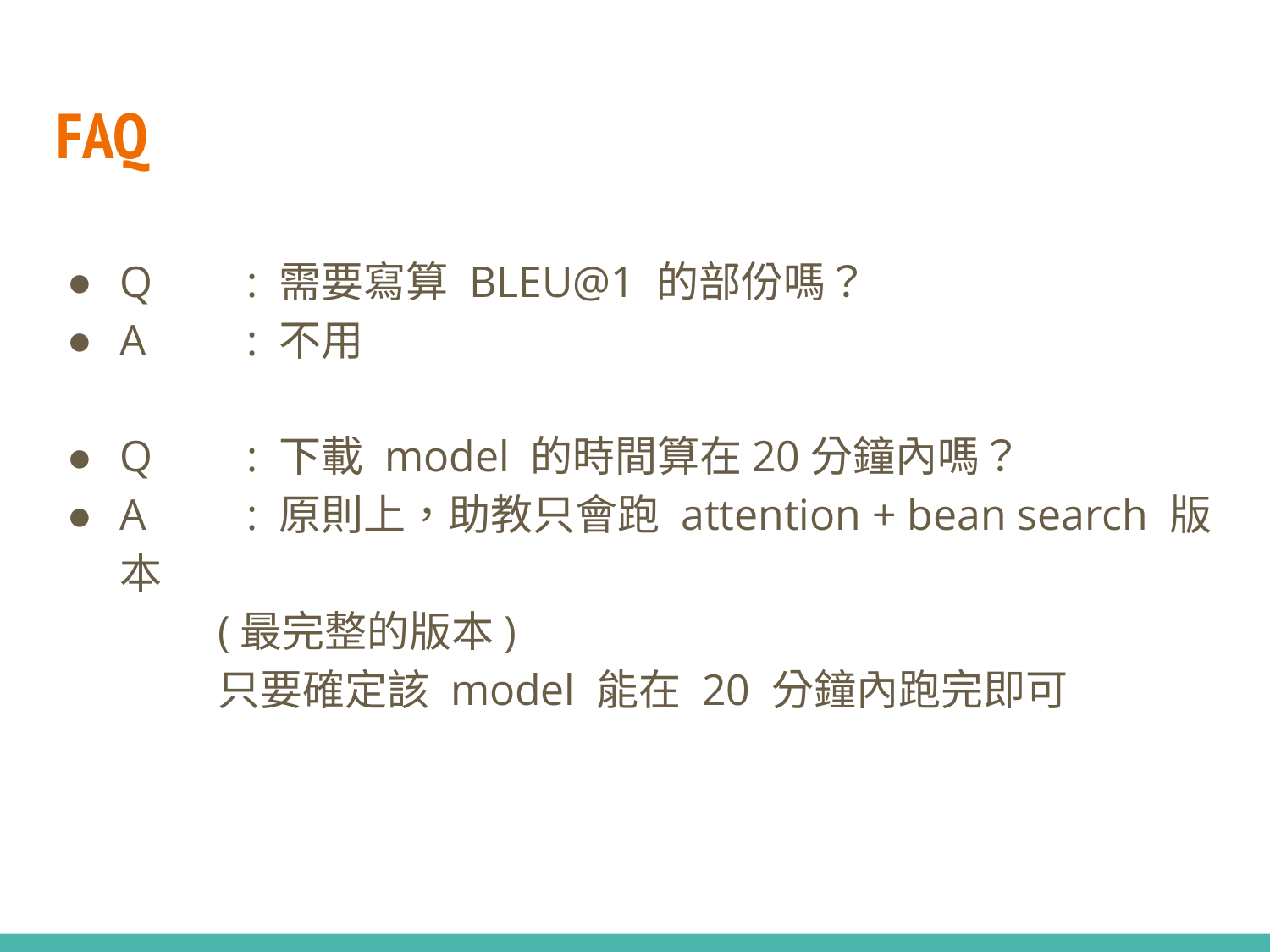

# FAQ
Q	: 需要寫算 BLEU@1 的部份嗎？
A	: 不用

Q	: 下載 model 的時間算在20分鐘內嗎？
A	: 原則上，助教只會跑 attention + bean search 版本
        (最完整的版本)
        只要確定該 model 能在 20 分鐘內跑完即可